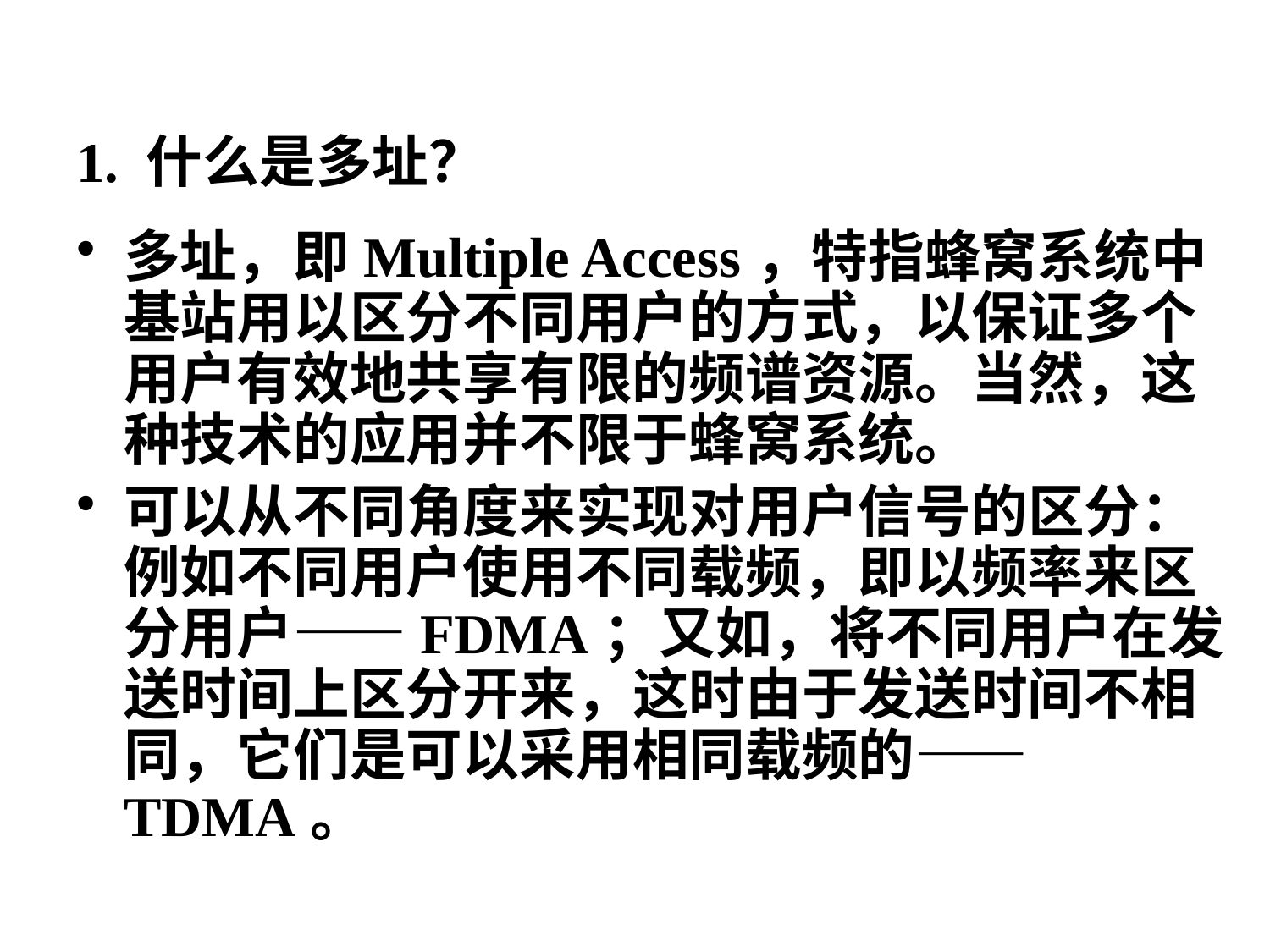

# 1. 什么是多址？
多址，即Multiple Access，特指蜂窝系统中基站用以区分不同用户的方式，以保证多个用户有效地共享有限的频谱资源。当然，这种技术的应用并不限于蜂窝系统。
可以从不同角度来实现对用户信号的区分：例如不同用户使用不同载频，即以频率来区分用户——FDMA；又如，将不同用户在发送时间上区分开来，这时由于发送时间不相同，它们是可以采用相同载频的——TDMA。